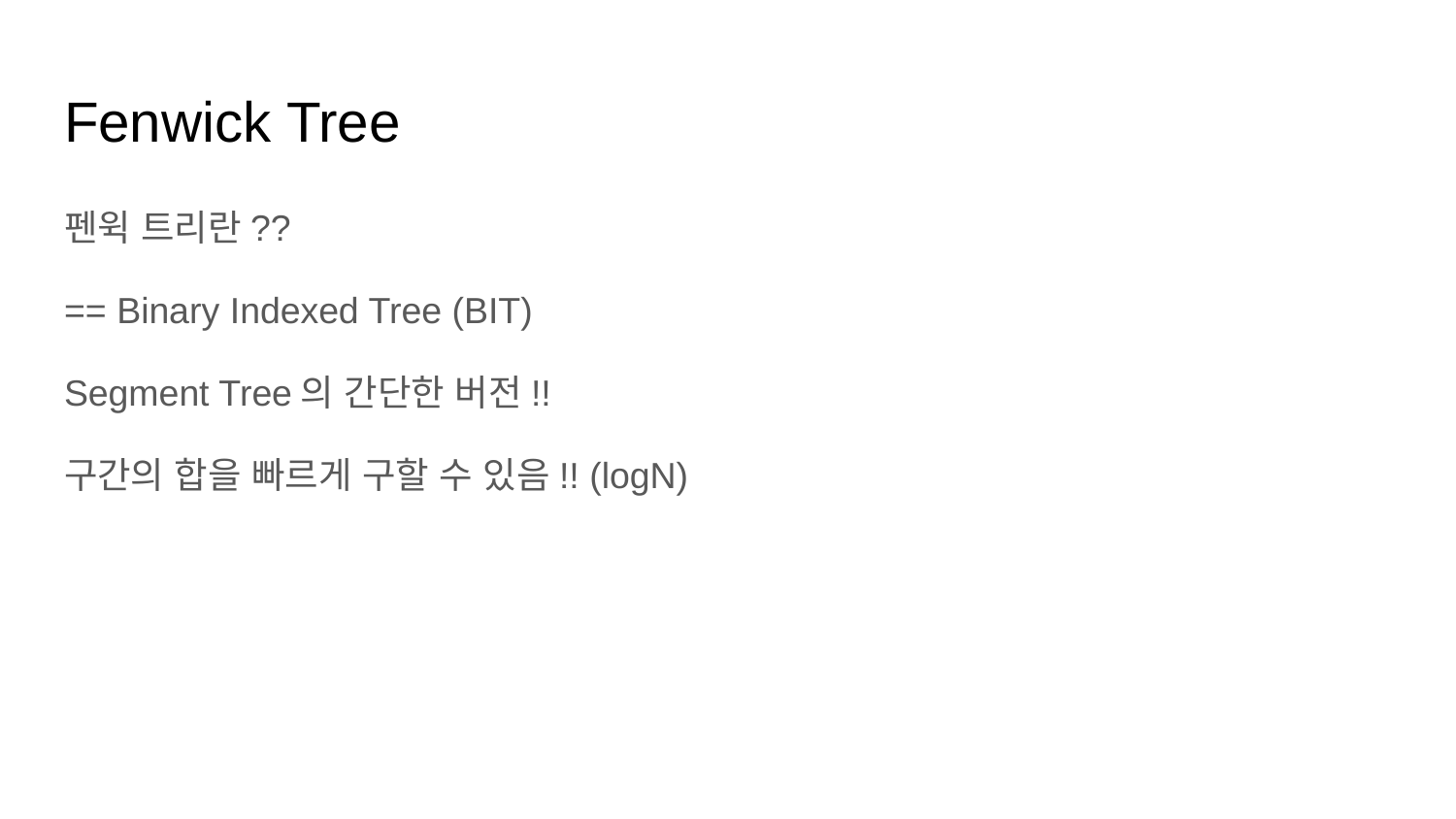

# Fenwick Tree
펜윅 트리란??
== Binary Indexed Tree (BIT)
Segment Tree의 간단한 버전!!
구간의 합을 빠르게 구할 수 있음!! (logN)